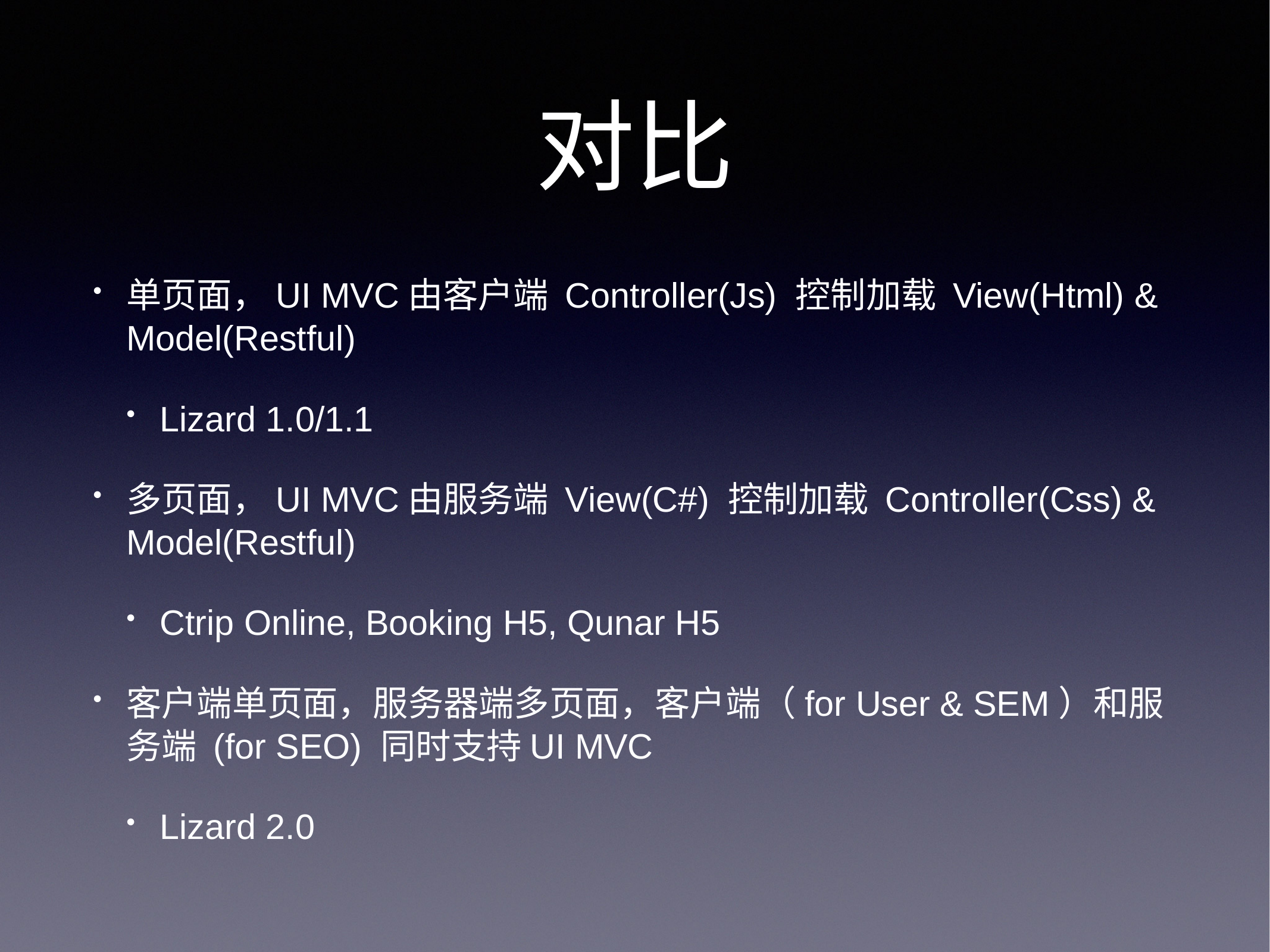

# 对比
单页面，UI MVC由客户端 Controller(Js) 控制加载 View(Html) & Model(Restful)
Lizard 1.0/1.1
多页面，UI MVC由服务端 View(C#) 控制加载 Controller(Css) & Model(Restful)
Ctrip Online, Booking H5, Qunar H5
客户端单页面，服务器端多页面，客户端（for User & SEM）和服务端 (for SEO) 同时支持UI MVC
Lizard 2.0